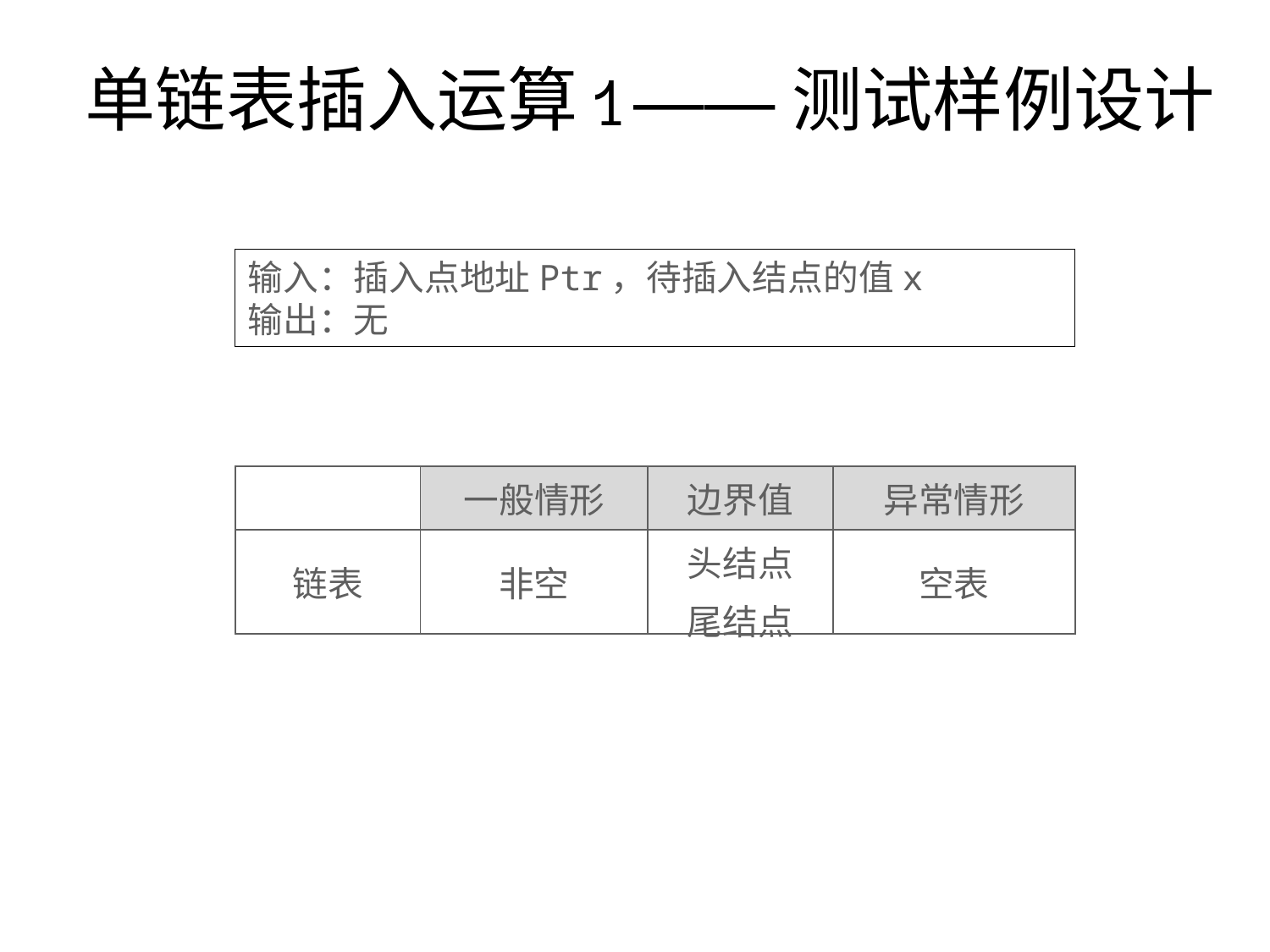

# 单链表插入运算1——测试样例设计
输入：插入点地址Ptr，待插入结点的值x
输出：无
|  | 一般情形 | 边界值 | 异常情形 |
| --- | --- | --- | --- |
| 链表 | 非空 | 头结点 尾结点 | 空表 |
126